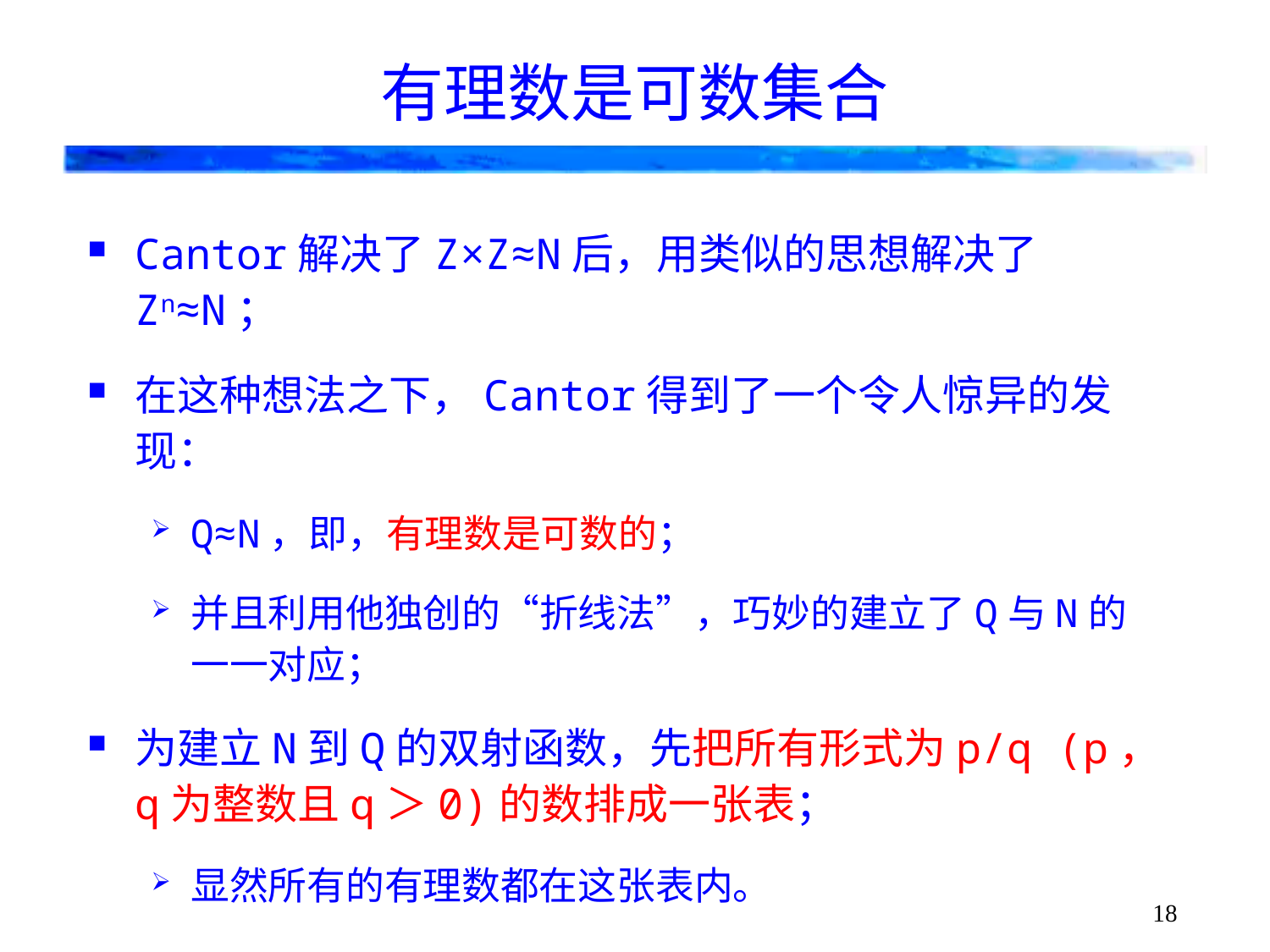

# 有理数是可数集合
Cantor解决了Z×Z≈N后，用类似的思想解决了Zn≈N；
在这种想法之下，Cantor得到了一个令人惊异的发现：
Q≈N，即，有理数是可数的；
并且利用他独创的“折线法”，巧妙的建立了Q与N的一一对应；
为建立N到Q的双射函数，先把所有形式为p/q (p，q为整数且q＞0)的数排成一张表；
显然所有的有理数都在这张表内。
18